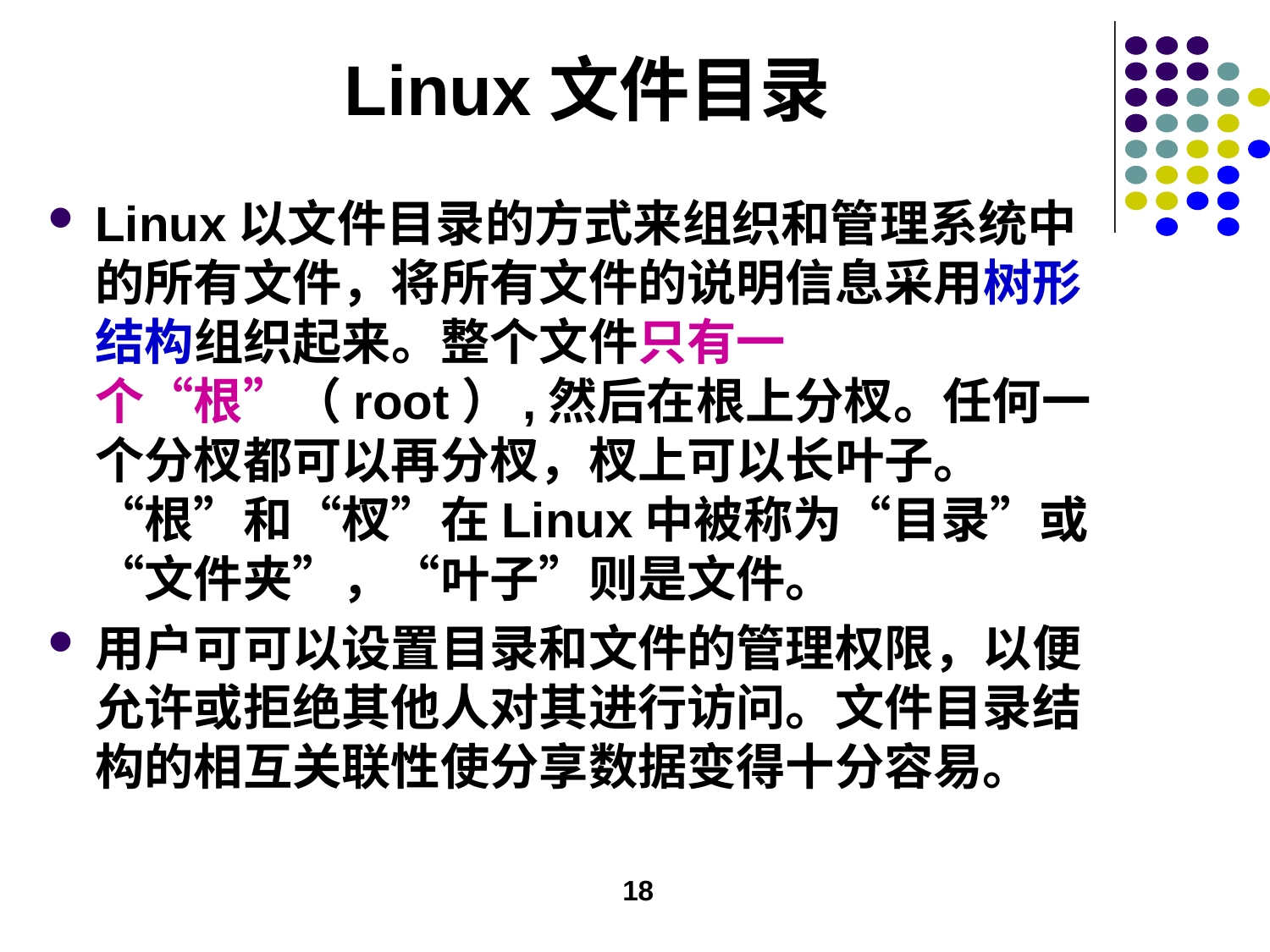

# Linux文件目录
Linux以文件目录的方式来组织和管理系统中的所有文件，将所有文件的说明信息采用树形结构组织起来。整个文件只有一个“根”（root）,然后在根上分杈。任何一个分杈都可以再分杈，杈上可以长叶子。“根”和“杈”在Linux中被称为“目录”或“文件夹”，“叶子”则是文件。
用户可可以设置目录和文件的管理权限，以便允许或拒绝其他人对其进行访问。文件目录结构的相互关联性使分享数据变得十分容易。
18